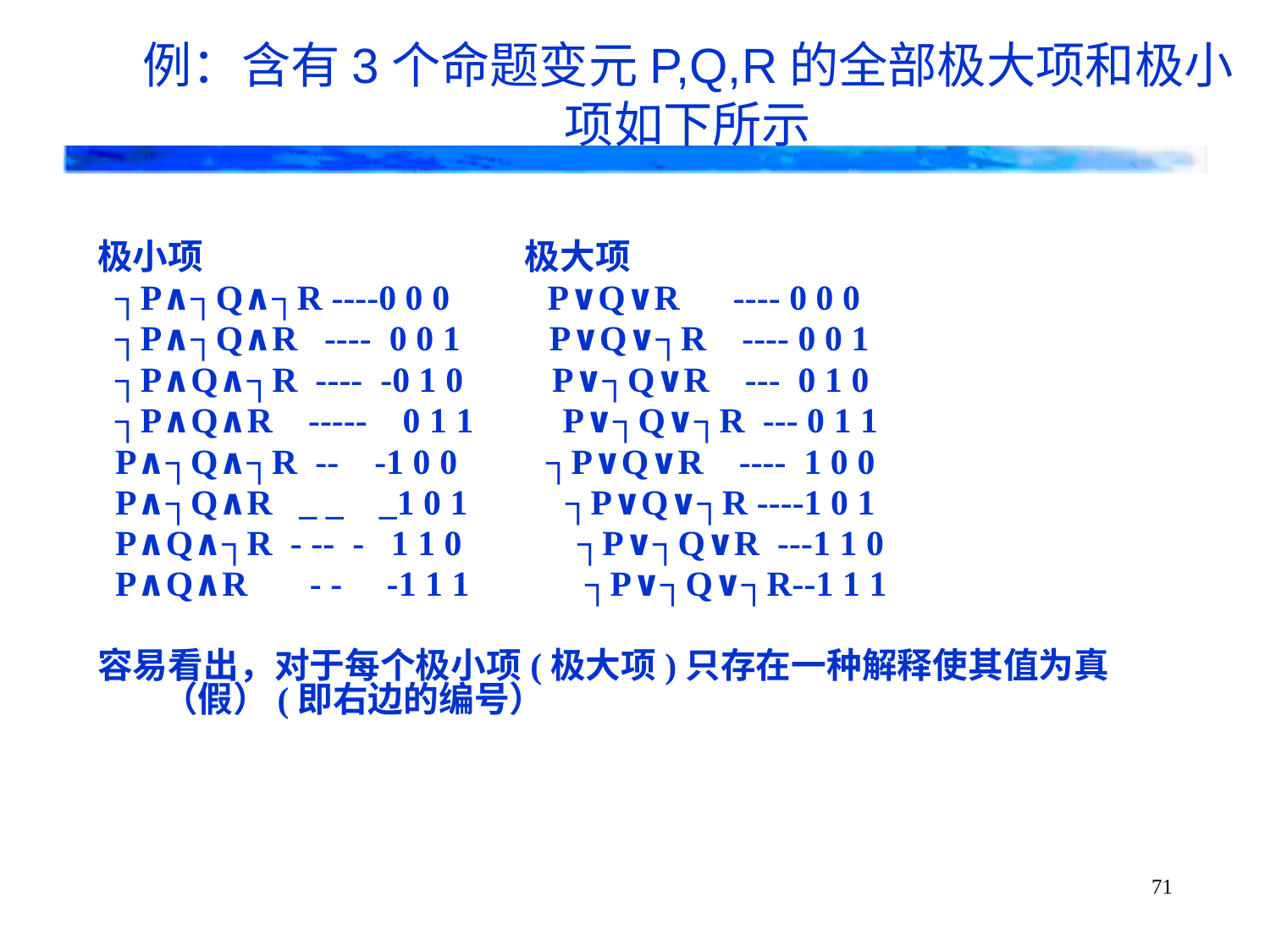

例：含有3个命题变元P,Q,R的全部极大项和极小项如下所示
极小项                                        极大项
  ┐P∧┐Q∧┐R ----0 0 0           P∨Q∨R      ---- 0 0 0
  ┐P∧┐Q∧R   ----  0 0 1          P∨Q∨┐R    ---- 0 0 1
  ┐P∧Q∧┐R  ----  -0 1 0          P∨┐Q∨R    ---  0 1 0
  ┐P∧Q∧R    -----    0 1 1          P∨┐Q∨┐R  --- 0 1 1
  P∧┐Q∧┐R  --    -1 0 0          ┐P∨Q∨R    ----  1 0 0
  P∧┐Q∧R   _ _    _1 0 1           ┐P∨Q∨┐R ----1 0 1
  P∧Q∧┐R  - --  -   1 1 0             ┐P∨┐Q∨R  ---1 1 0
  P∧Q∧R       - -     -1 1 1             ┐P∨┐Q∨┐R--1 1 1

容易看出，对于每个极小项(极大项)只存在一种解释使其值为真（假）(即右边的编号）

71